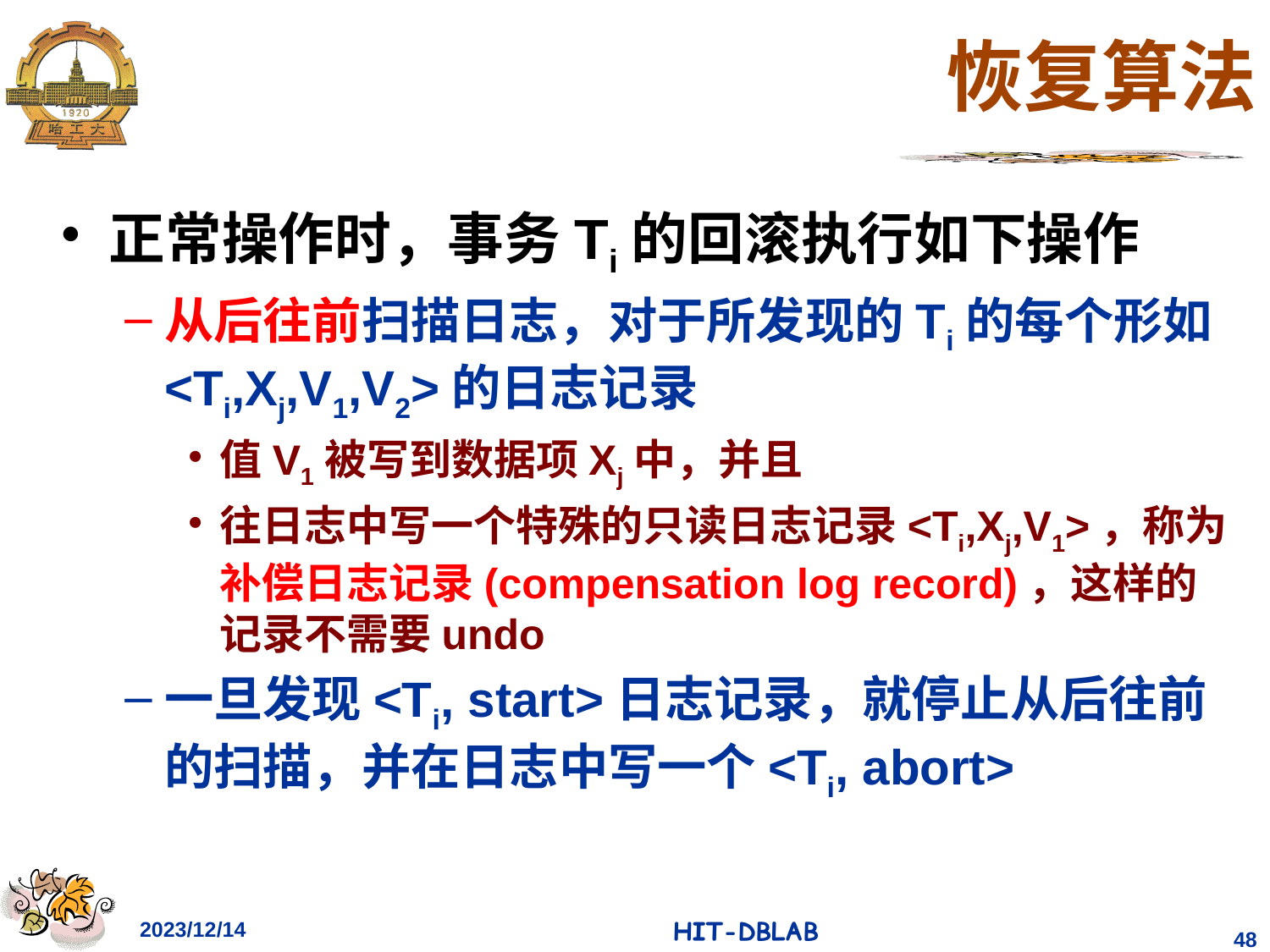

# 恢复算法
正常操作时，事务Ti的回滚执行如下操作
从后往前扫描日志，对于所发现的Ti的每个形如<Ti,Xj,V1,V2>的日志记录
值V1被写到数据项Xj中，并且
往日志中写一个特殊的只读日志记录<Ti,Xj,V1>，称为补偿日志记录(compensation log record)，这样的记录不需要undo
一旦发现<Ti, start>日志记录，就停止从后往前的扫描，并在日志中写一个<Ti, abort>
2023/12/14
HIT-DBLAB
48